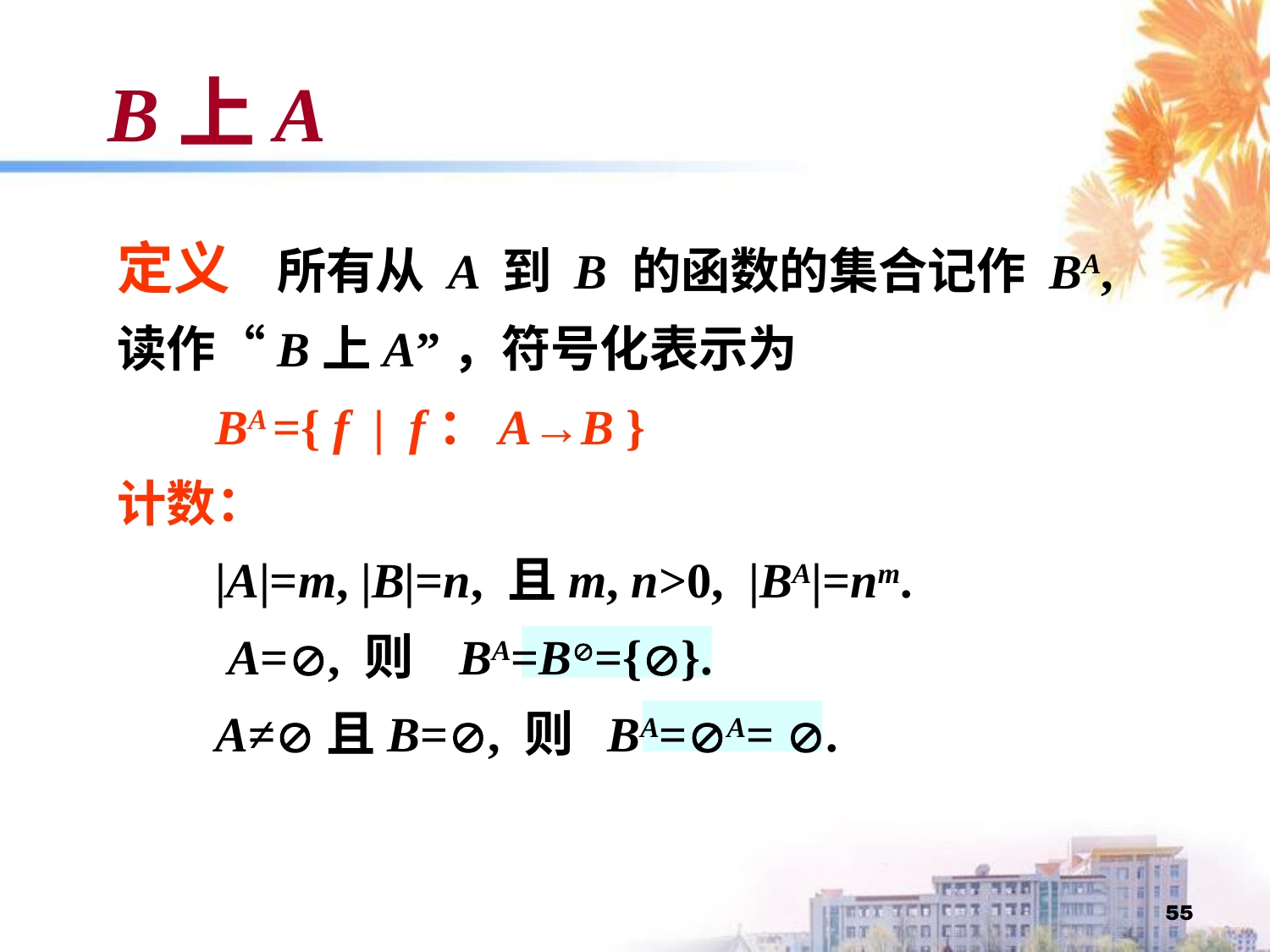

# B上A
定义    所有从 A 到 B 的函数的集合记作 BA,
读作“B上A”，符号化表示为
        BA ={ f  |  f：A→B }
计数：
        |A|=m, |B|=n, 且m, n>0,  |BA|=nm.
         A=∅, 则   BA=B∅={∅}.
        A≠∅且B=∅, 则  BA=∅A= ∅.

55